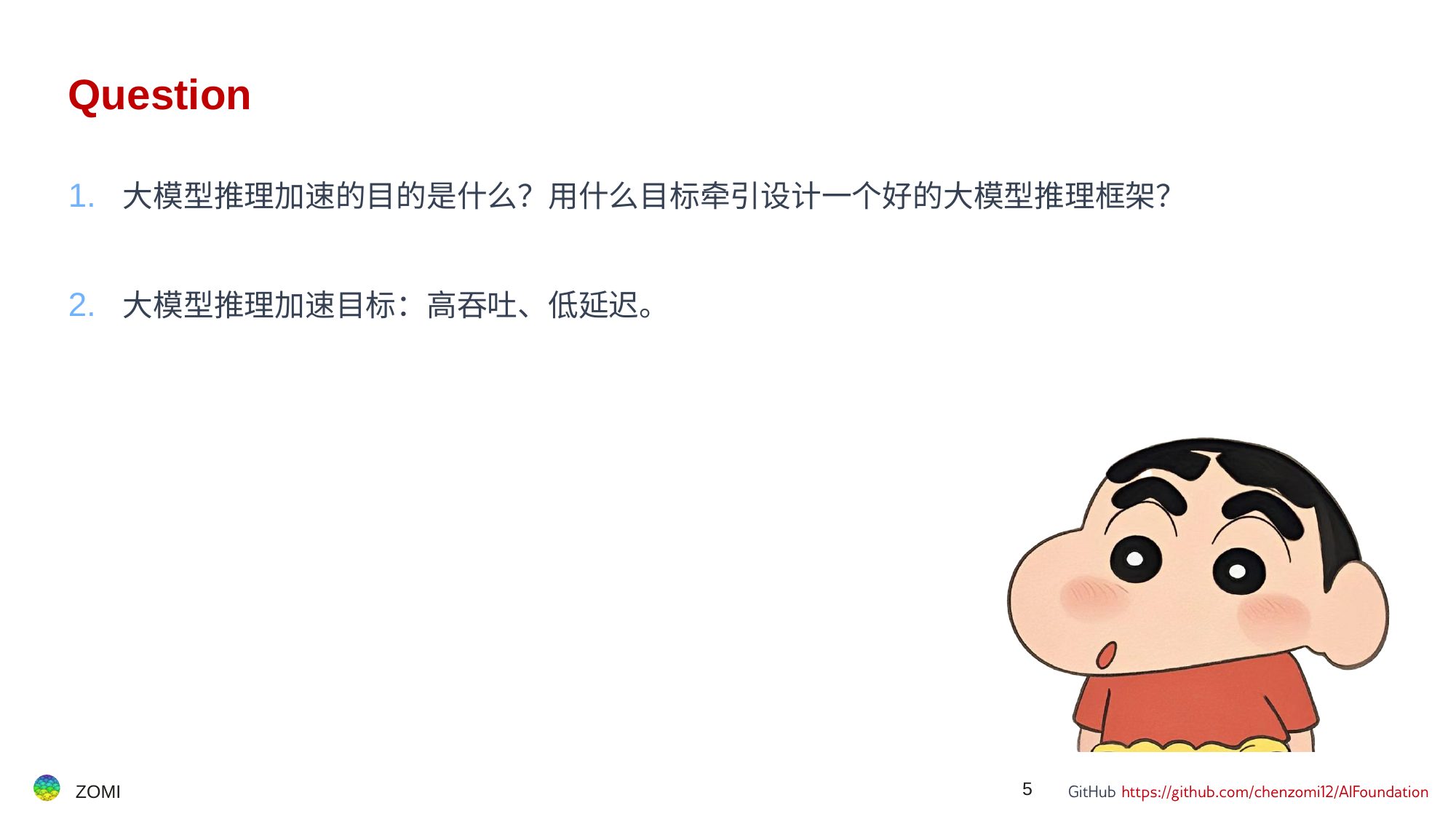

# Question
大模型推理加速的目的是什么？用什么目标牵引设计一个好的大模型推理框架？

大模型推理加速目标：高吞吐、低延迟。